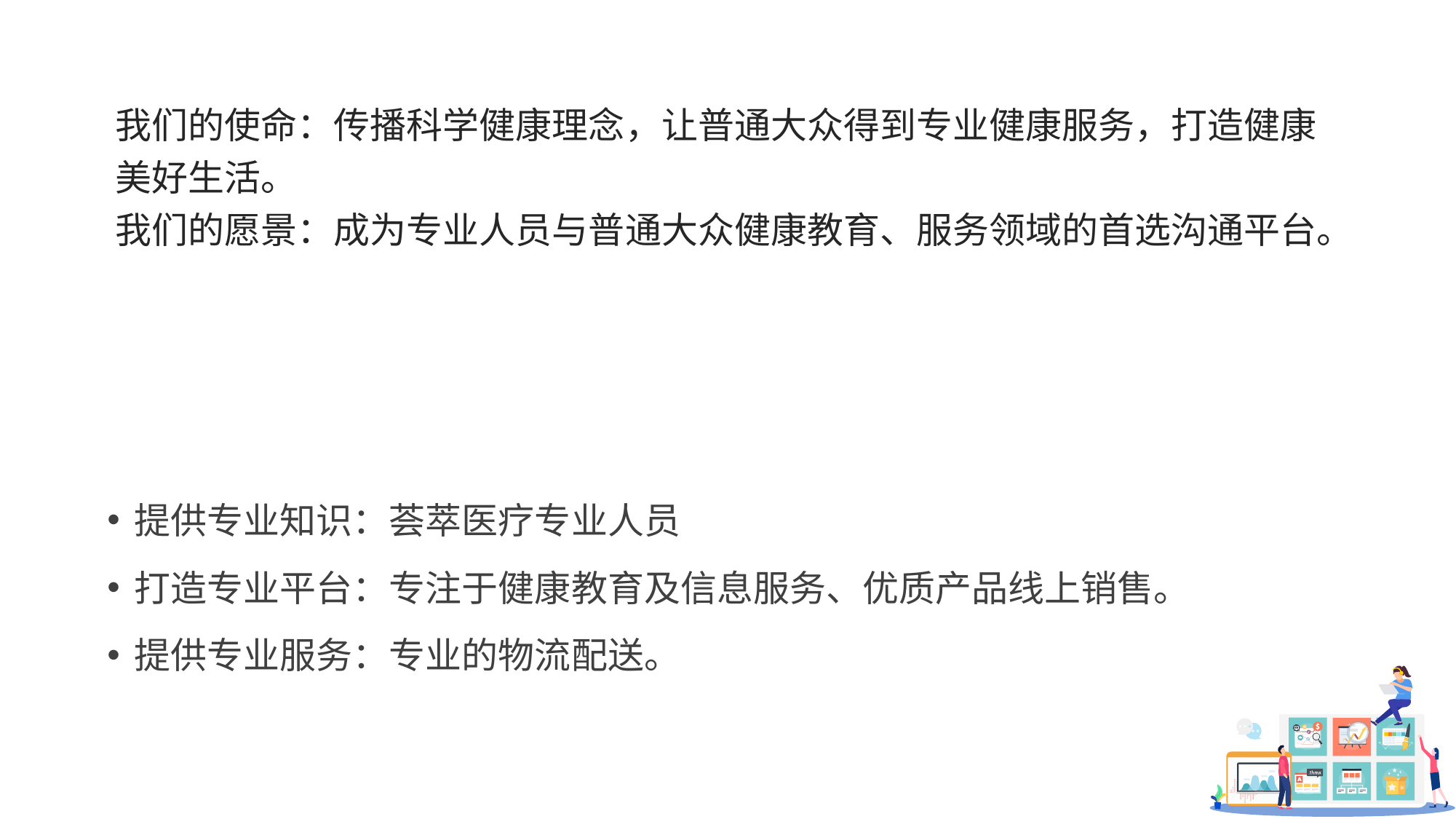

# 我们的使命：传播科学健康理念，让普通大众得到专业健康服务，打造健康美好生活。 我们的愿景：成为专业人员与普通大众健康教育、服务领域的首选沟通平台。
提供专业知识：荟萃医疗专业人员
打造专业平台：专注于健康教育及信息服务、优质产品线上销售。
提供专业服务：专业的物流配送。